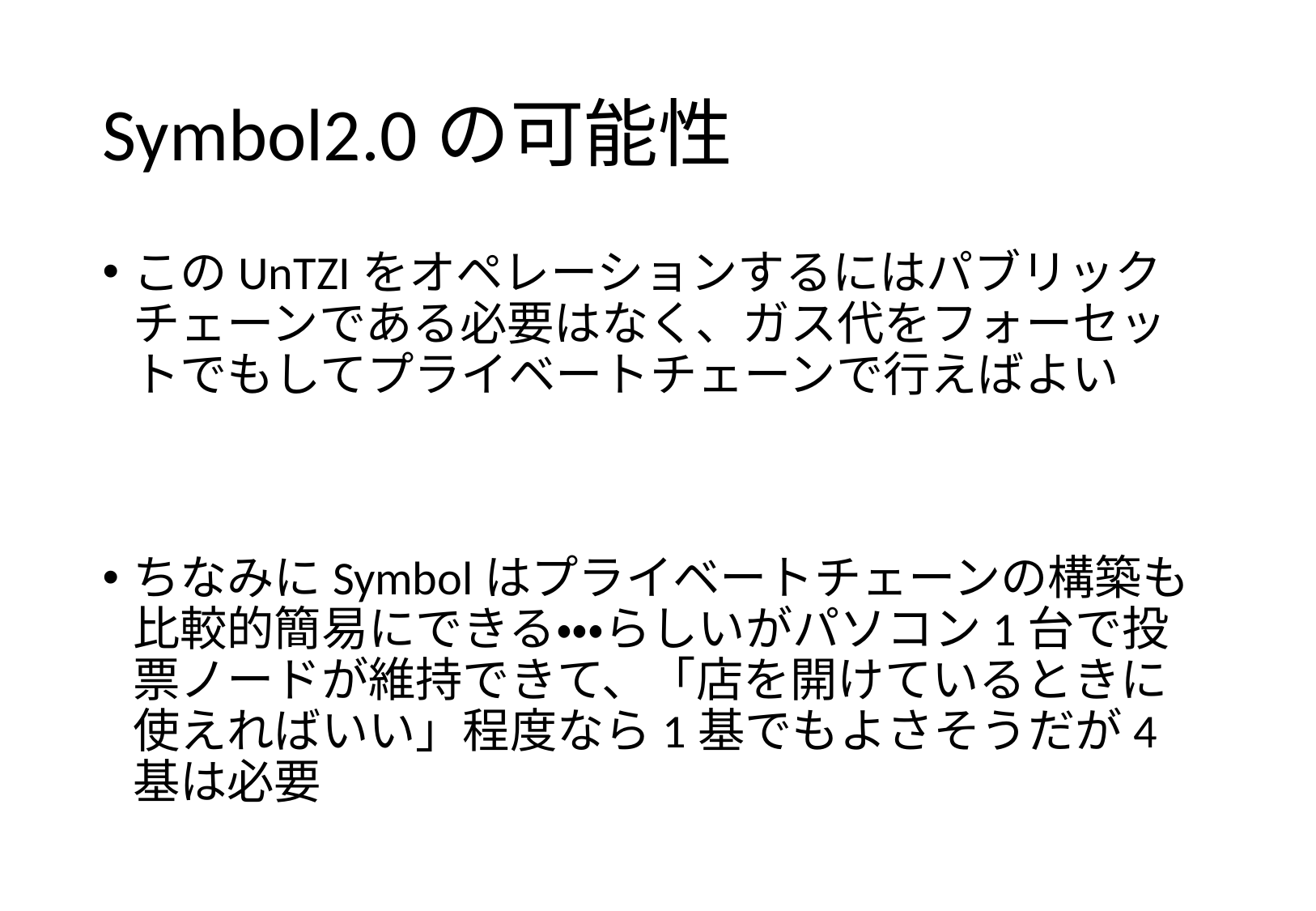

# Symbol2.0の可能性
このUnTZIをオペレーションするにはパブリックチェーンである必要はなく、ガス代をフォーセットでもしてプライベートチェーンで行えばよい

ちなみにSymbolはプライベートチェーンの構築も比較的簡易にできる・・・らしいがパソコン1台で投票ノードが維持できて、「店を開けているときに使えればいい」程度なら1基でもよさそうだが4基は必要